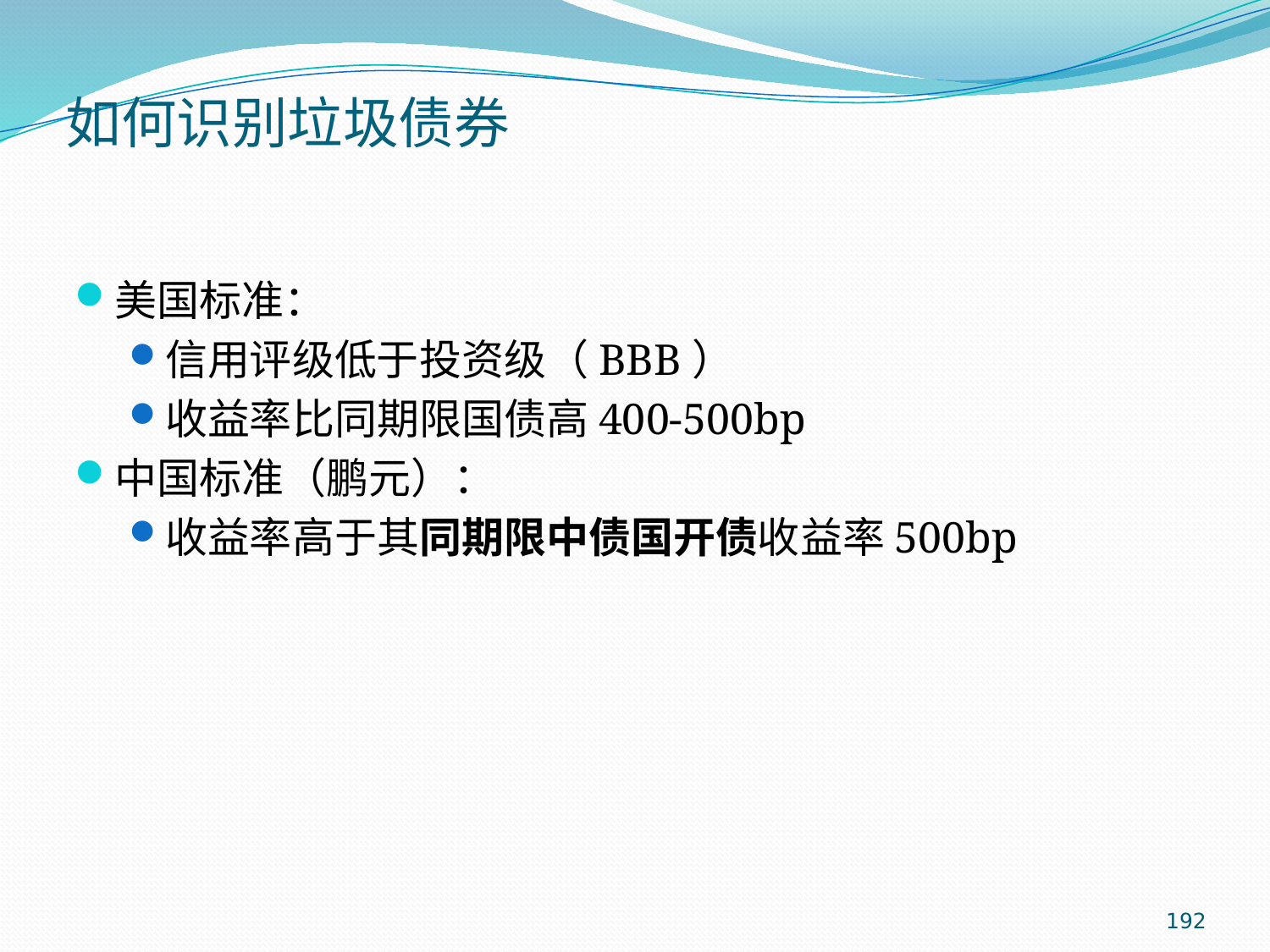

# 如何识别垃圾债券
美国标准：
信用评级低于投资级（BBB）
收益率比同期限国债高400-500bp
中国标准（鹏元）：
收益率高于其同期限中债国开债收益率500bp
192